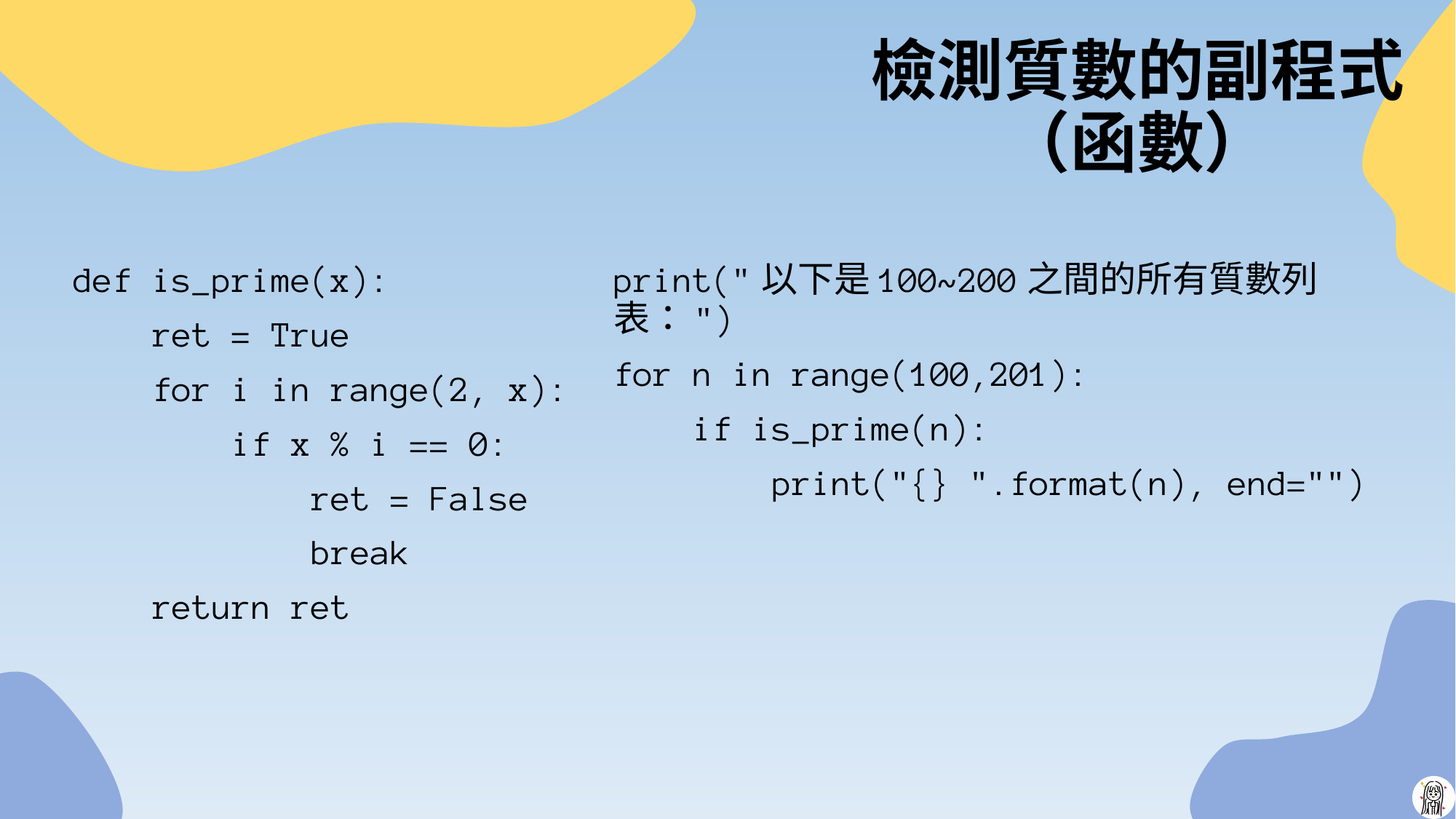

# 檢測質數的副程式（函數）
def is_prime(x):
    ret = True
    for i in range(2, x):
        if x % i == 0:
            ret = False
            break
    return ret

print("以下是100~200之間的所有質數列表：")
for n in range(100,201):
    if is_prime(n):
        print("{} ".format(n), end="")

8